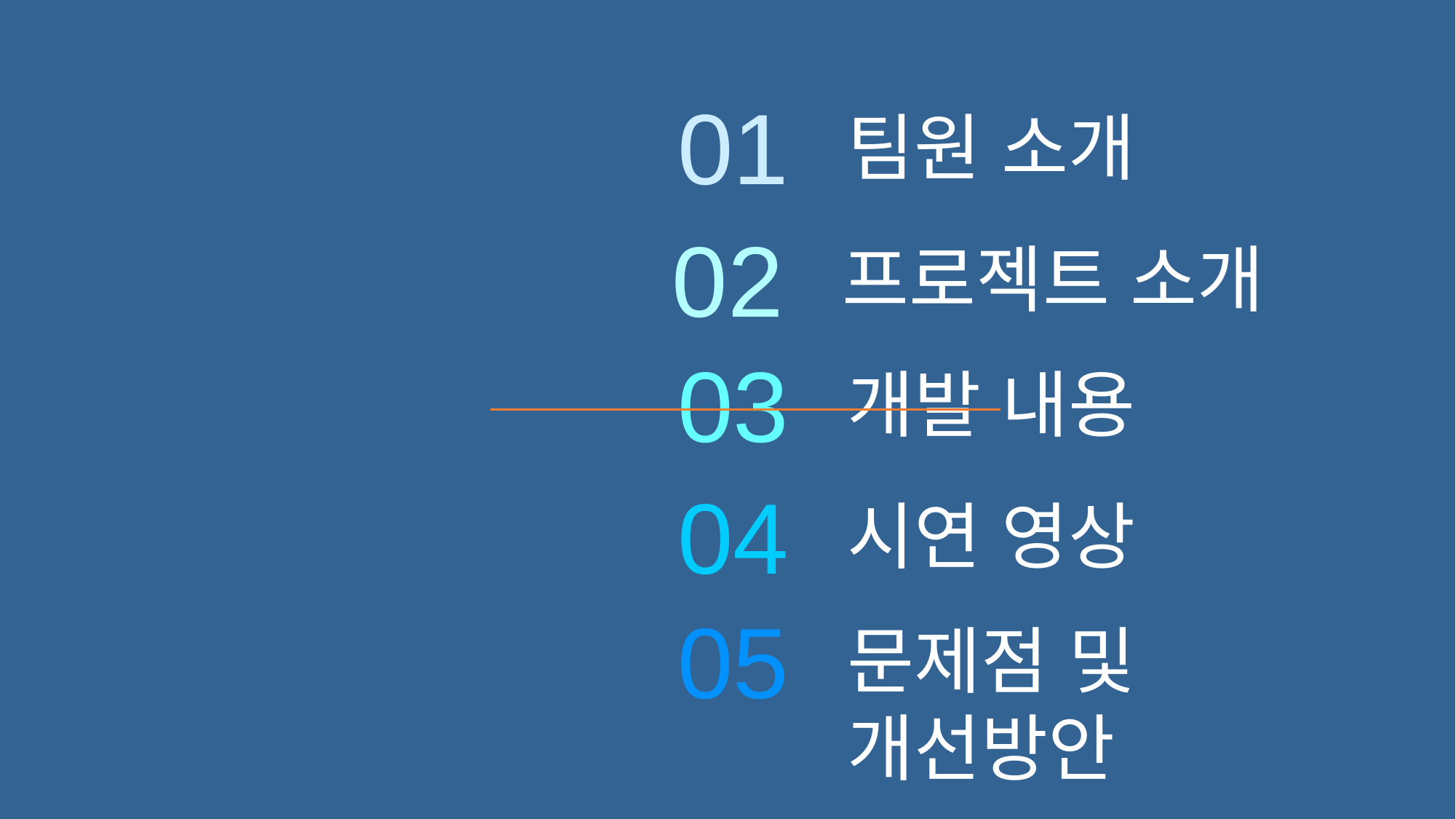

01
팀원 소개
02
프로젝트 소개
03
개발 내용
04
시연 영상
05
문제점 및 개선방안